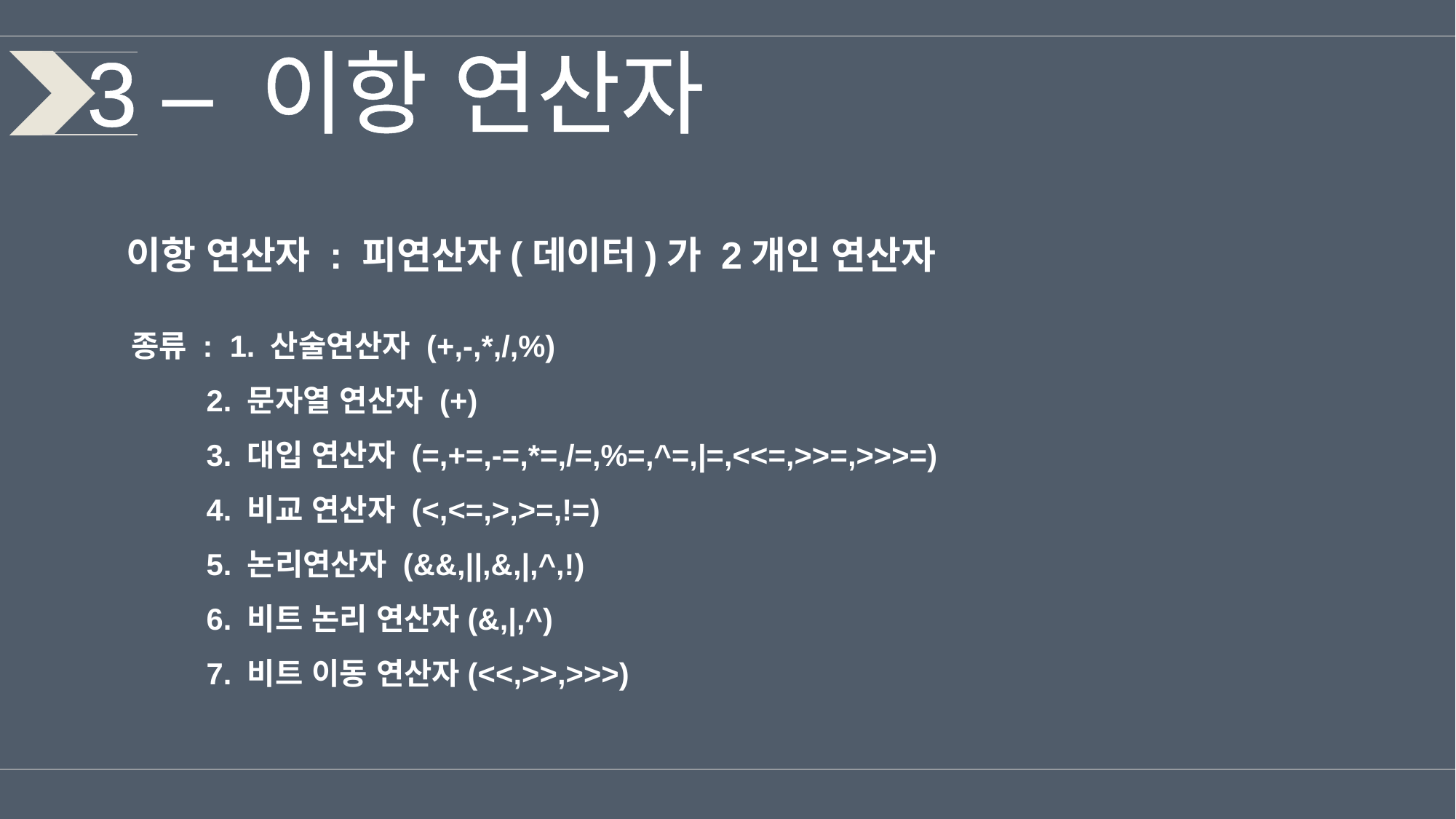

3 – 이항 연산자

이항 연산자 : 피연산자(데이터)가 2개인 연산자
종류 :  1. 산술연산자 (+,-,*,/,%)
         2. 문자열 연산자 (+)
         3. 대입 연산자 (=,+=,-=,*=,/=,%=,^=,|=,<<=,>>=,>>>=)
         4. 비교 연산자 (<,<=,>,>=,!=)
         5. 논리연산자 (&&,||,&,|,^,!)
         6. 비트 논리 연산자(&,|,^)
         7. 비트 이동 연산자(<<,>>,>>>)